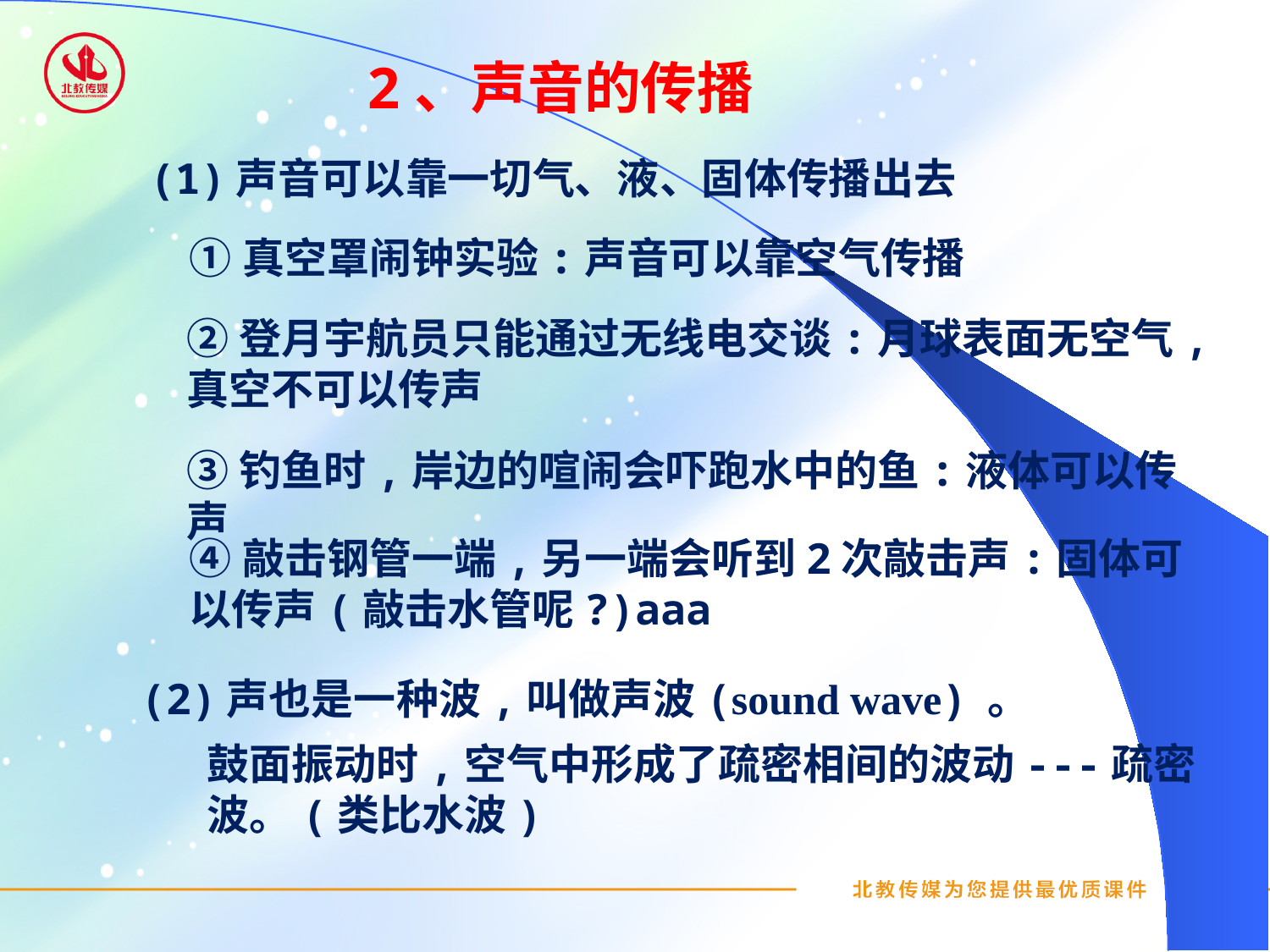

2、声音的传播
(1)声音可以靠一切气、液、固体传播出去
①真空罩闹钟实验:声音可以靠空气传播
②登月宇航员只能通过无线电交谈:月球表面无空气,真空不可以传声
③钓鱼时,岸边的喧闹会吓跑水中的鱼:液体可以传声
④敲击钢管一端,另一端会听到2次敲击声:固体可以传声(敲击水管呢?)aaa
(2)声也是一种波,叫做声波(sound wave) 。
鼓面振动时,空气中形成了疏密相间的波动---疏密波。(类比水波)